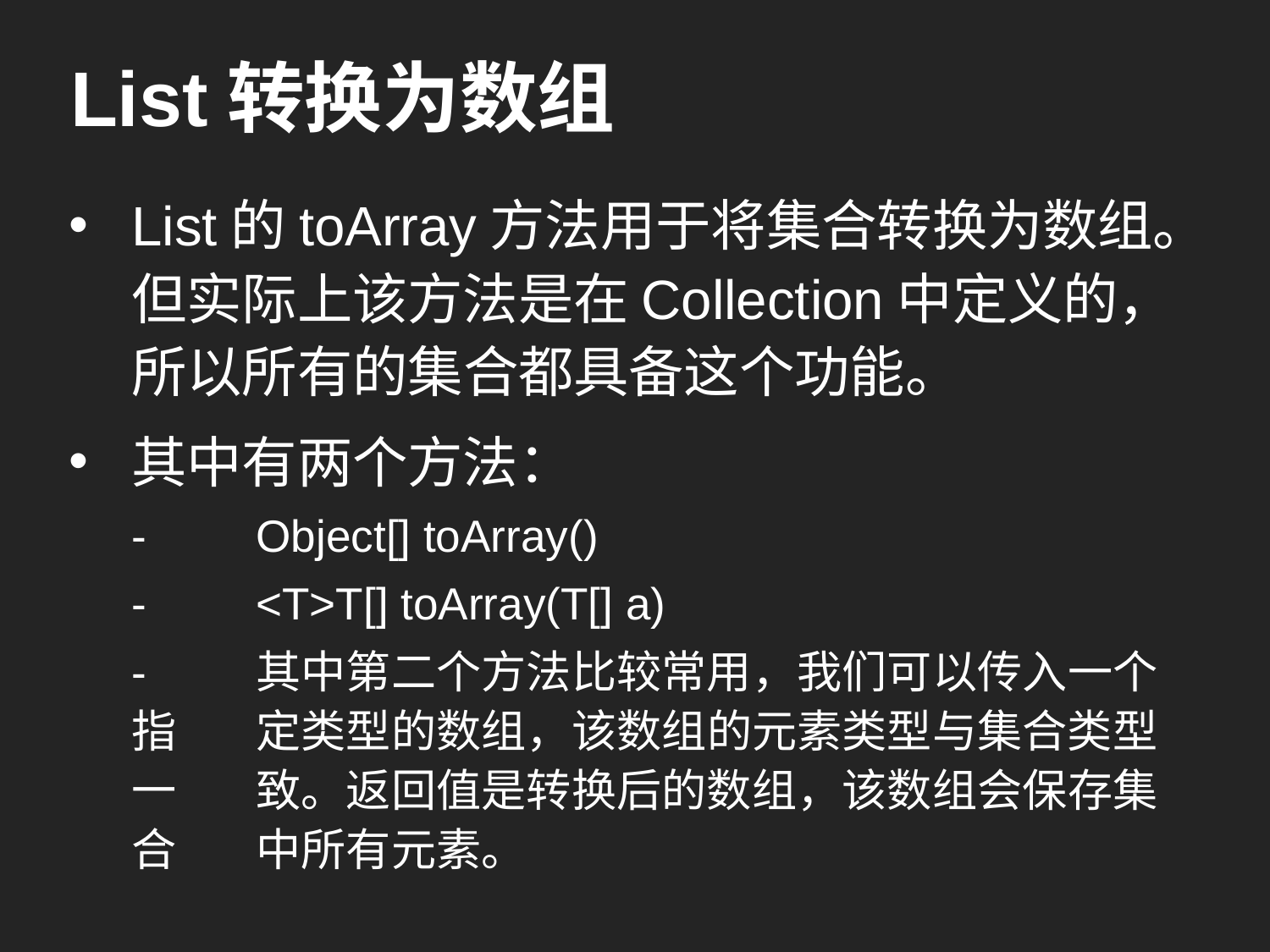

# List转换为数组
List的toArray方法用于将集合转换为数组。但实际上该方法是在Collection中定义的，所以所有的集合都具备这个功能。
其中有两个方法：
-	Object[] toArray()
-	<T>T[] toArray(T[] a)
-	其中第二个方法比较常用，我们可以传入一个指	定类型的数组，该数组的元素类型与集合类型一	致。返回值是转换后的数组，该数组会保存集合	中所有元素。